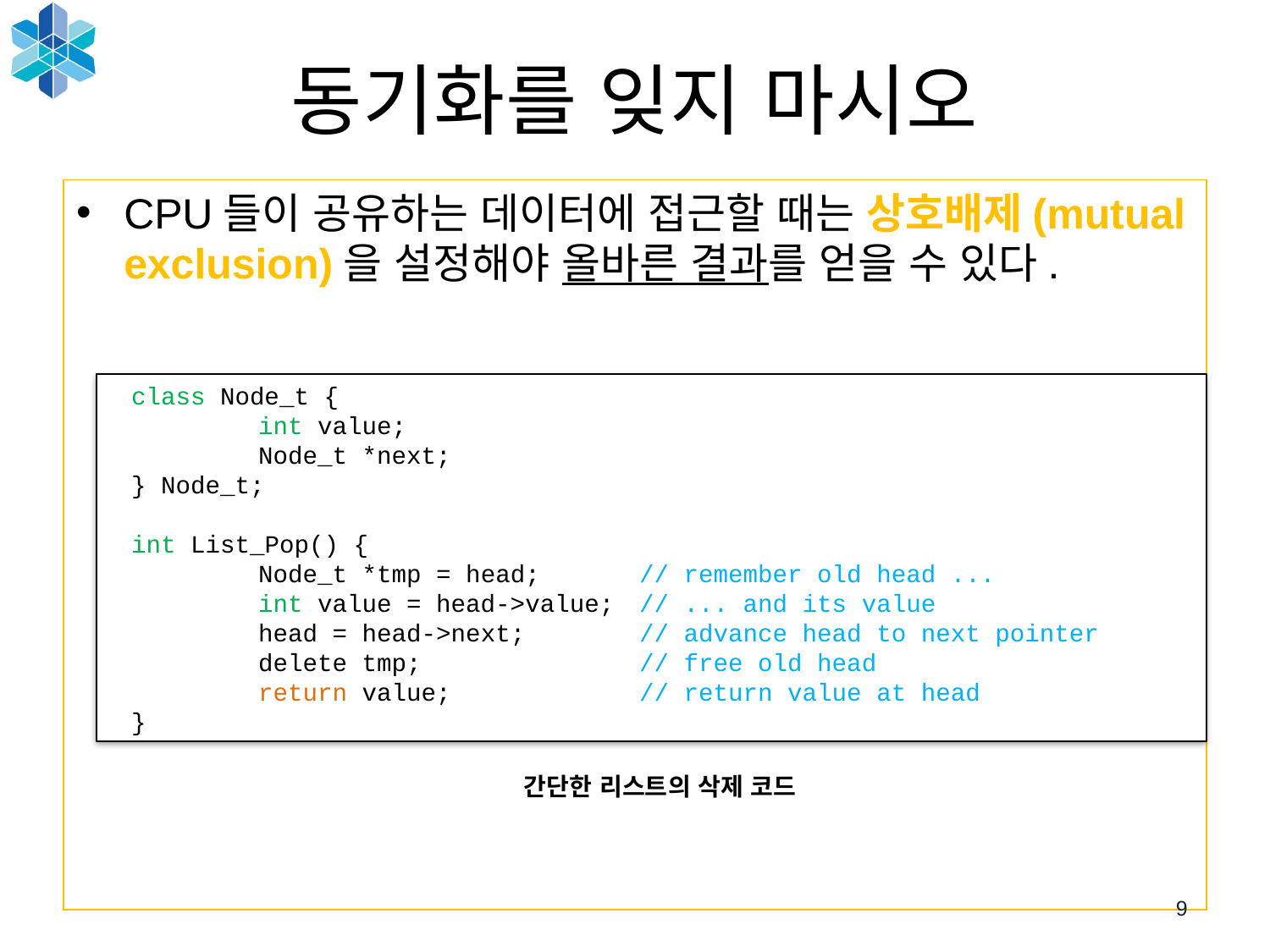

9
# 동기화를 잊지 마시오
CPU들이 공유하는 데이터에 접근할 때는 상호배제(mutual exclusion)을 설정해야 올바른 결과를 얻을 수 있다.
class Node_t {
	int value;
	Node_t *next;
} Node_t;

int List_Pop() {
	Node_t *tmp = head; 	// remember old head ...
	int value = head->value; 	// ... and its value
	head = head->next; 	// advance head to next pointer
	delete tmp; 		// free old head
	return value; 		// return value at head
}
간단한 리스트의 삭제 코드